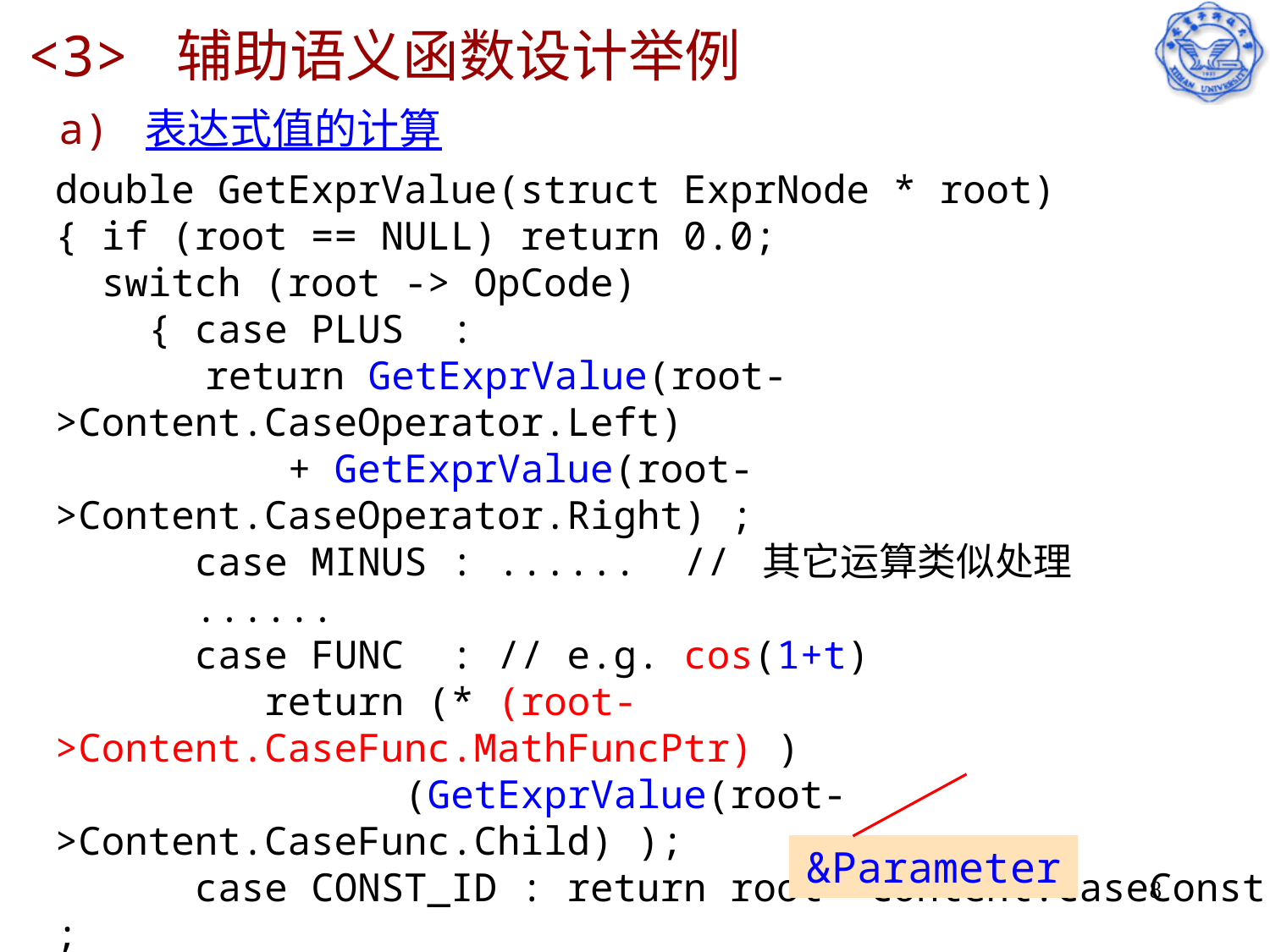

# <3> 辅助语义函数设计举例
a) 表达式值的计算
double GetExprValue(struct ExprNode * root)
{ if (root == NULL) return 0.0;
  switch (root -> OpCode)
    { case PLUS  :
	 return GetExprValue(root->Content.CaseOperator.Left)
          + GetExprValue(root->Content.CaseOperator.Right) ;
      case MINUS : ......  // 其它运算类似处理
      ......
      case FUNC  : // e.g. cos(1+t)
         return (* (root->Content.CaseFunc.MathFuncPtr) )
               (GetExprValue(root->Content.CaseFunc.Child) );
      case CONST_ID : return root->Content.CaseConst ;
      case T  :       return *(root->Content.CaseParmPtr);
      default :       return 0.0 ;
    }
}
&Parameter
8